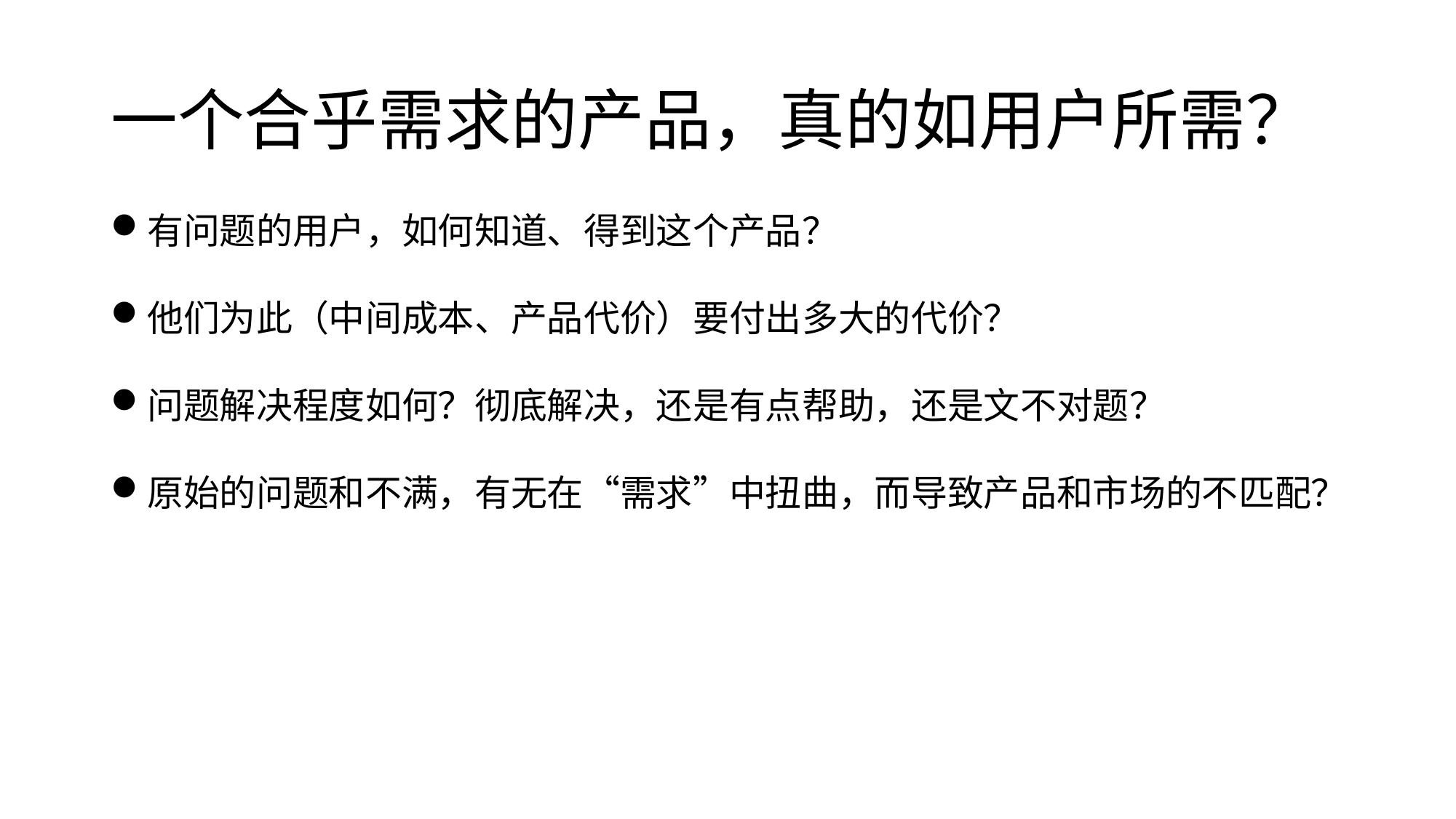

# 一个合乎需求的产品，真的如用户所需？
有问题的用户，如何知道、得到这个产品？

他们为此（中间成本、产品代价）要付出多大的代价？

问题解决程度如何？彻底解决，还是有点帮助，还是文不对题？

原始的问题和不满，有无在“需求”中扭曲，而导致产品和市场的不匹配？